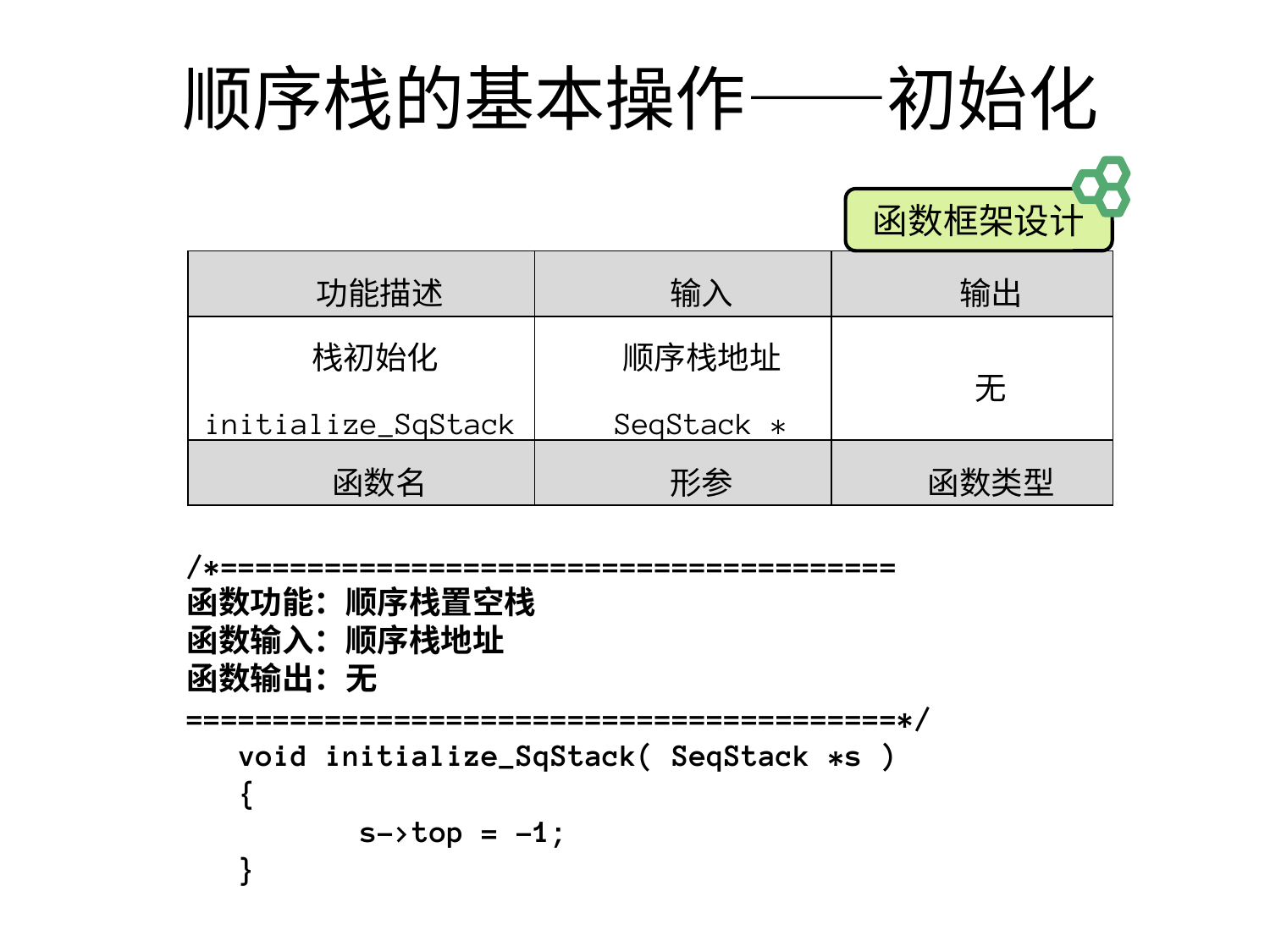

# 顺序栈的基本操作——初始化

函数框架设计
| 功能描述 | 输入 | 输出 |
| --- | --- | --- |
| 栈初始化initialize\_SqStack | 顺序栈地址 SeqStack \* | 无 |
| 函数名 | 形参 | 函数类型 |
/*=======================================
函数功能：顺序栈置空栈
函数输入：顺序栈地址
函数输出：无
=========================================*/
   void initialize_SqStack( SeqStack *s )
   {
          s->top = -1;
   }

22